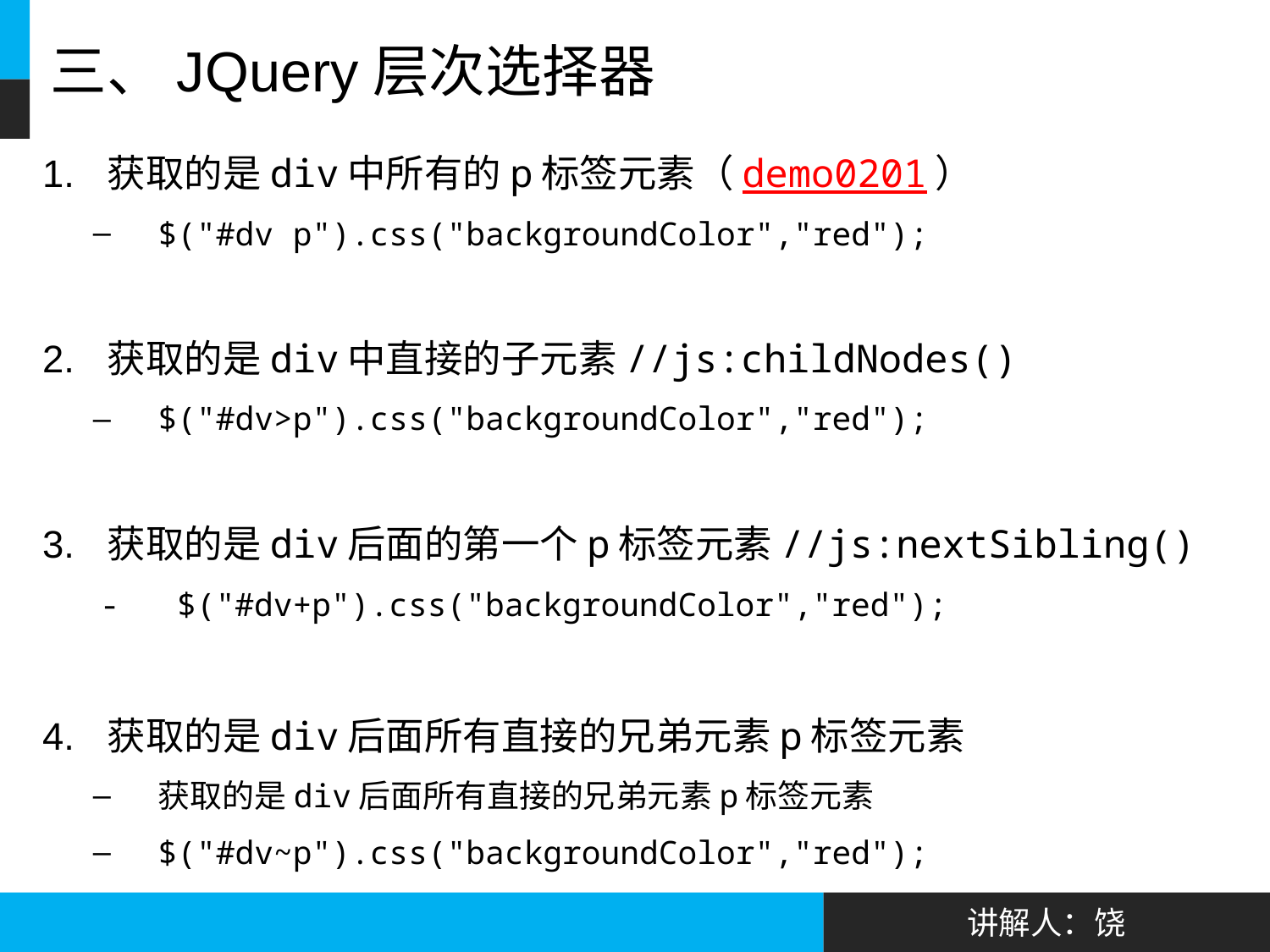

# 三、JQuery层次选择器
获取的是div中所有的p标签元素（demo0201）
$("#dv p").css("backgroundColor","red");

获取的是div中直接的子元素//js:childNodes()
$("#dv>p").css("backgroundColor","red");

获取的是div后面的第一个p标签元素//js:nextSibling()
   -   $("#dv+p").css("backgroundColor","red");

获取的是div后面所有直接的兄弟元素p标签元素
获取的是div后面所有直接的兄弟元素p标签元素
$("#dv~p").css("backgroundColor","red");